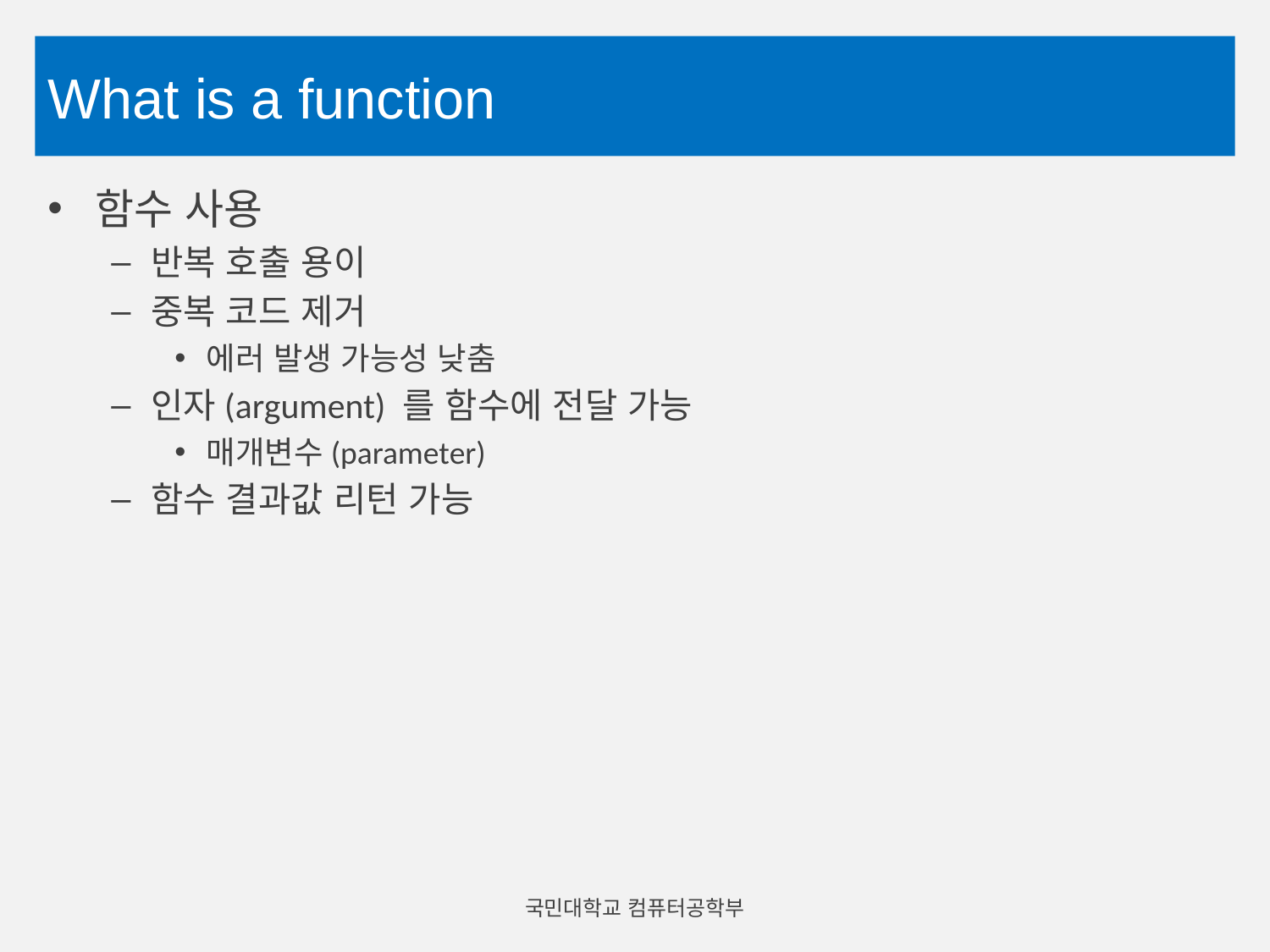

# What is a function
함수 사용
반복 호출 용이
중복 코드 제거
에러 발생 가능성 낮춤
인자(argument) 를 함수에 전달 가능
매개변수(parameter)
함수 결과값 리턴 가능
국민대학교 컴퓨터공학부